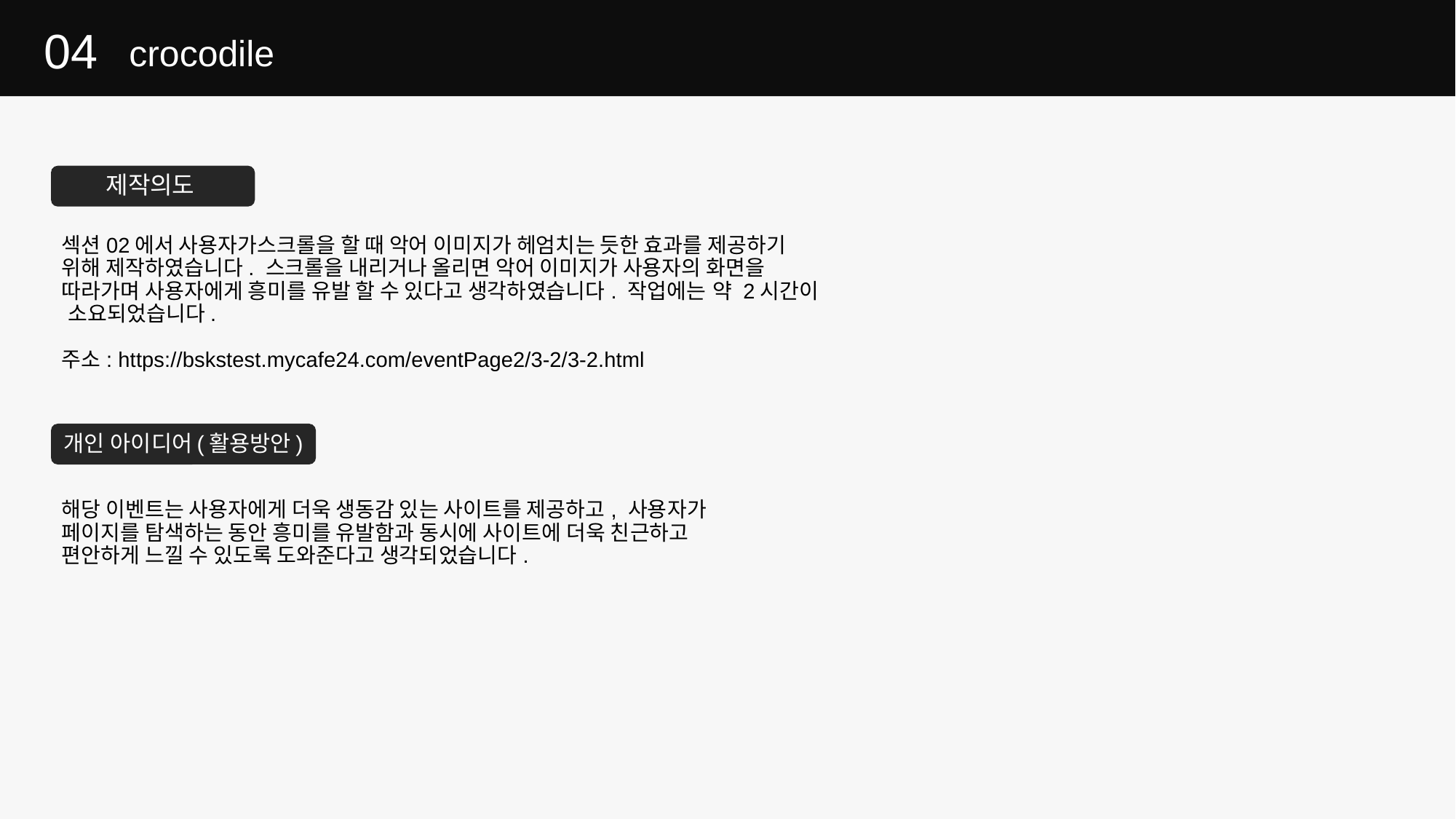

# 04
crocodile

제작의도
섹션02에서 사용자가스크롤을 할 때 악어 이미지가 헤엄치는 듯한 효과를 제공하기 위해 제작하였습니다. 스크롤을 내리거나 올리면 악어 이미지가 사용자의 화면을 따라가며 사용자에게 흥미를 유발 할 수 있다고 생각하였습니다. 작업에는 약 2시간이 소요되었습니다.

주소: https://bskstest.mycafe24.com/eventPage2/3-2/3-2.html

개인 아이디어(활용방안)
해당 이벤트는 사용자에게 더욱 생동감 있는 사이트를 제공하고, 사용자가 페이지를 탐색하는 동안 흥미를 유발함과 동시에 사이트에 더욱 친근하고 편안하게 느낄 수 있도록 도와준다고 생각되었습니다.